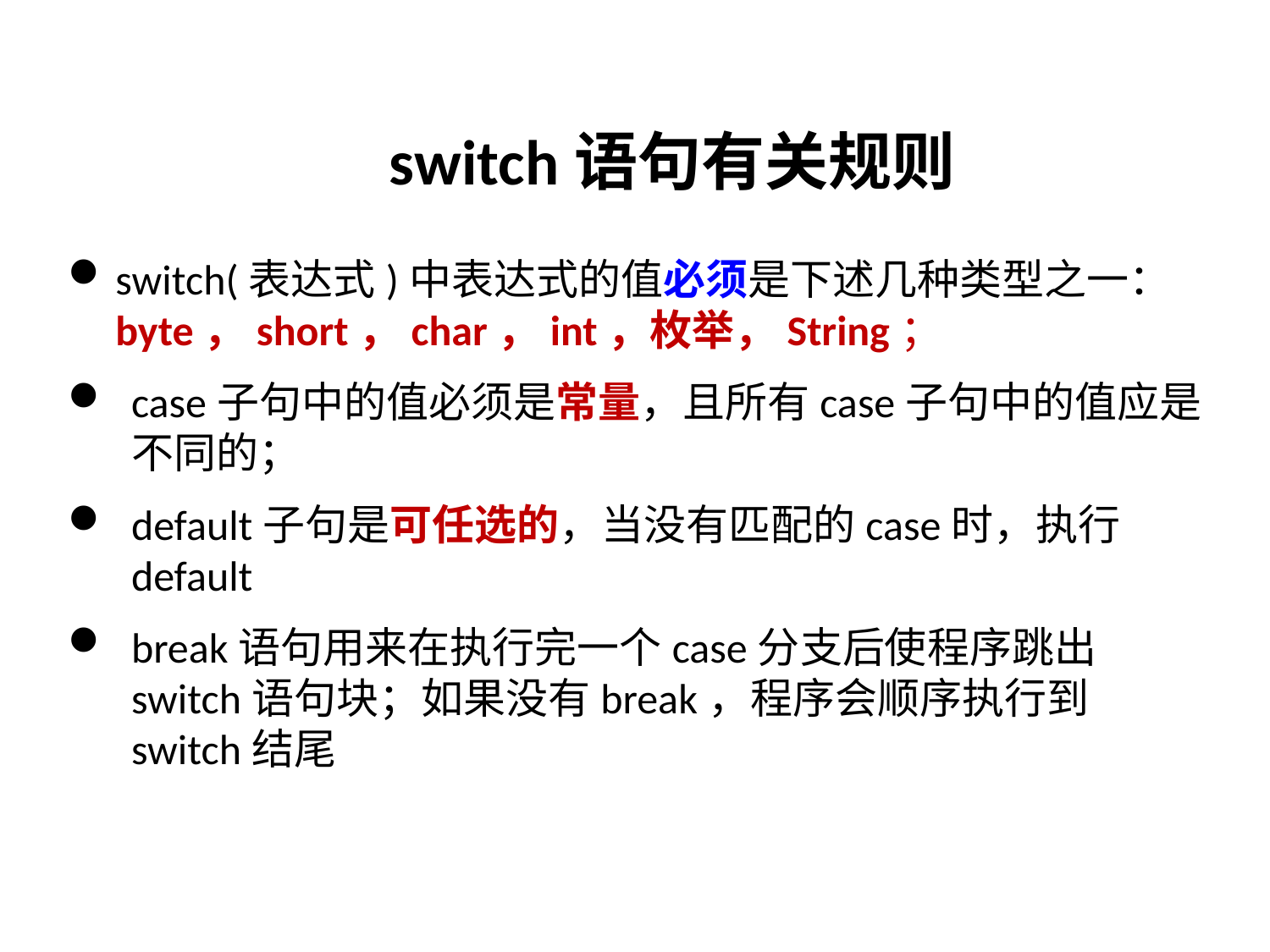

# switch语句有关规则
switch(表达式)中表达式的值必须是下述几种类型之一：byte，short，char，int，枚举，String；
case子句中的值必须是常量，且所有case子句中的值应是不同的；
default子句是可任选的，当没有匹配的case时，执行default
break语句用来在执行完一个case分支后使程序跳出switch语句块；如果没有break，程序会顺序执行到switch结尾